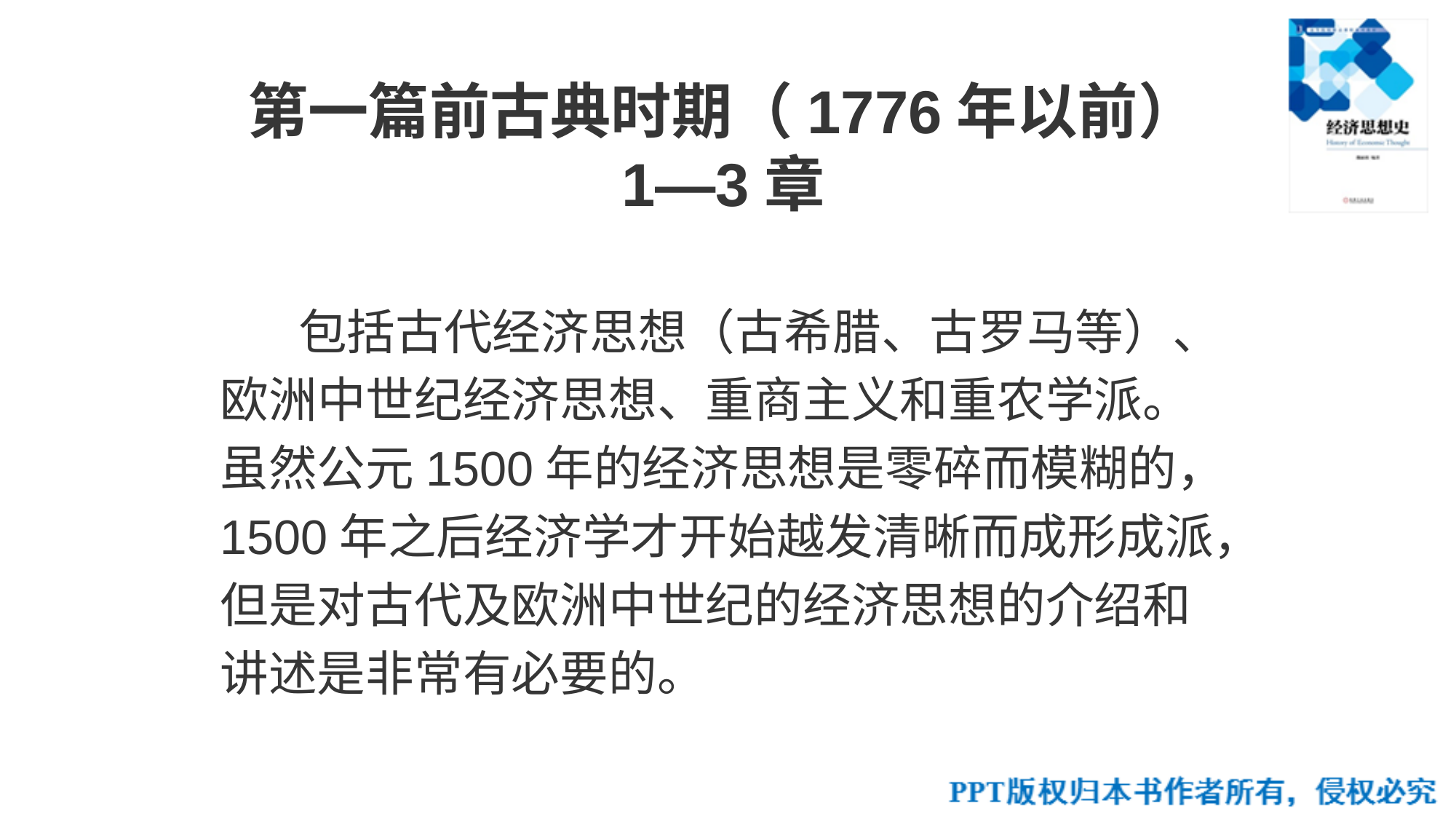

# 第一篇前古典时期（1776年以前） 1—3章
      包括古代经济思想（古希腊、古罗马等）、欧洲中世纪经济思想、重商主义和重农学派。虽然公元1500年的经济思想是零碎而模糊的，1500年之后经济学才开始越发清晰而成形成派，但是对古代及欧洲中世纪的经济思想的介绍和讲述是非常有必要的。